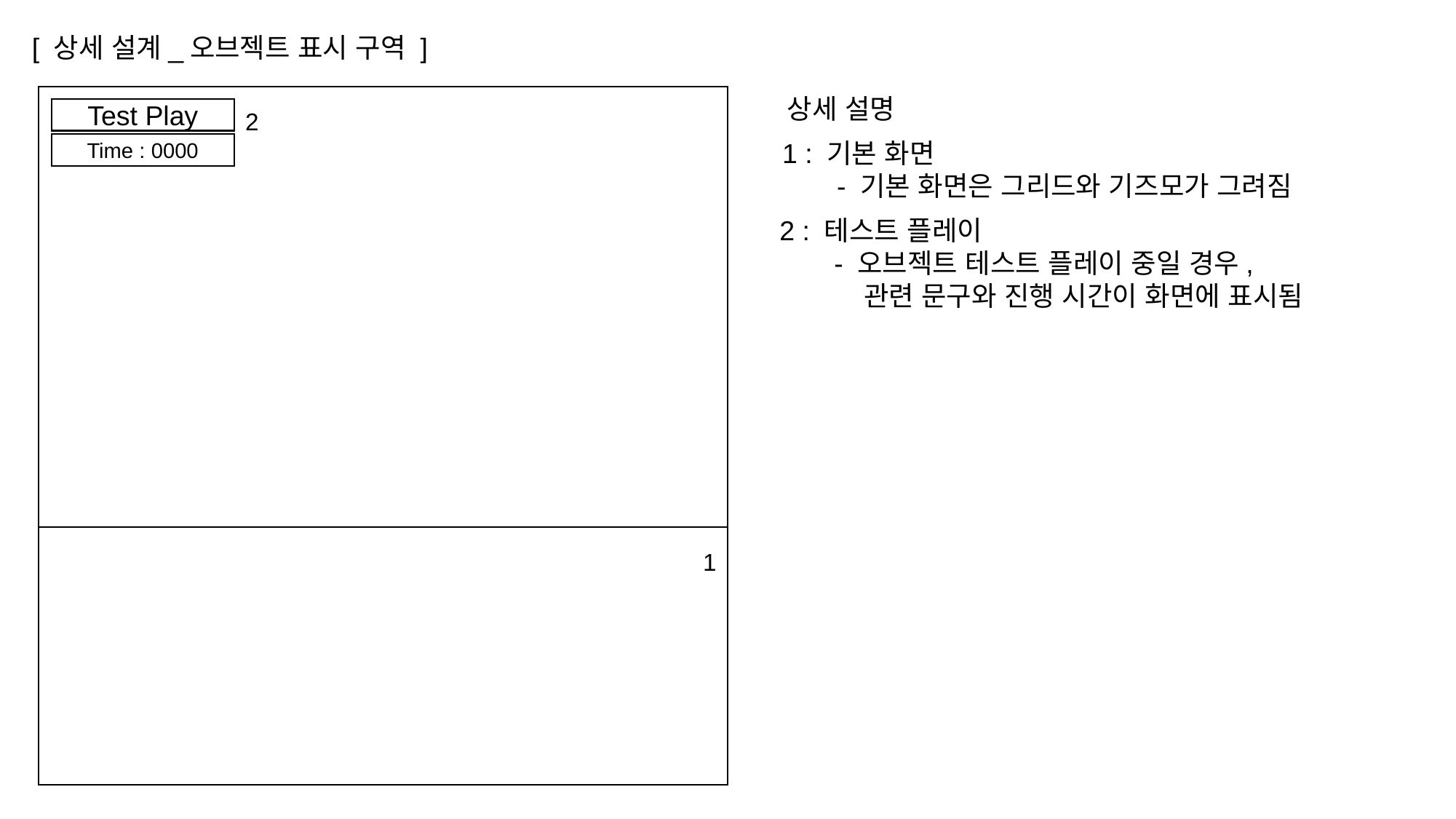

[ 상세 설계_오브젝트 표시 구역 ]

2
상세 설명
Test Play
1 : 기본 화면
- 기본 화면은 그리드와 기즈모가 그려짐
Time : 0000
2 : 테스트 플레이
- 오브젝트 테스트 플레이 중일 경우,
   관련 문구와 진행 시간이 화면에 표시됨

1